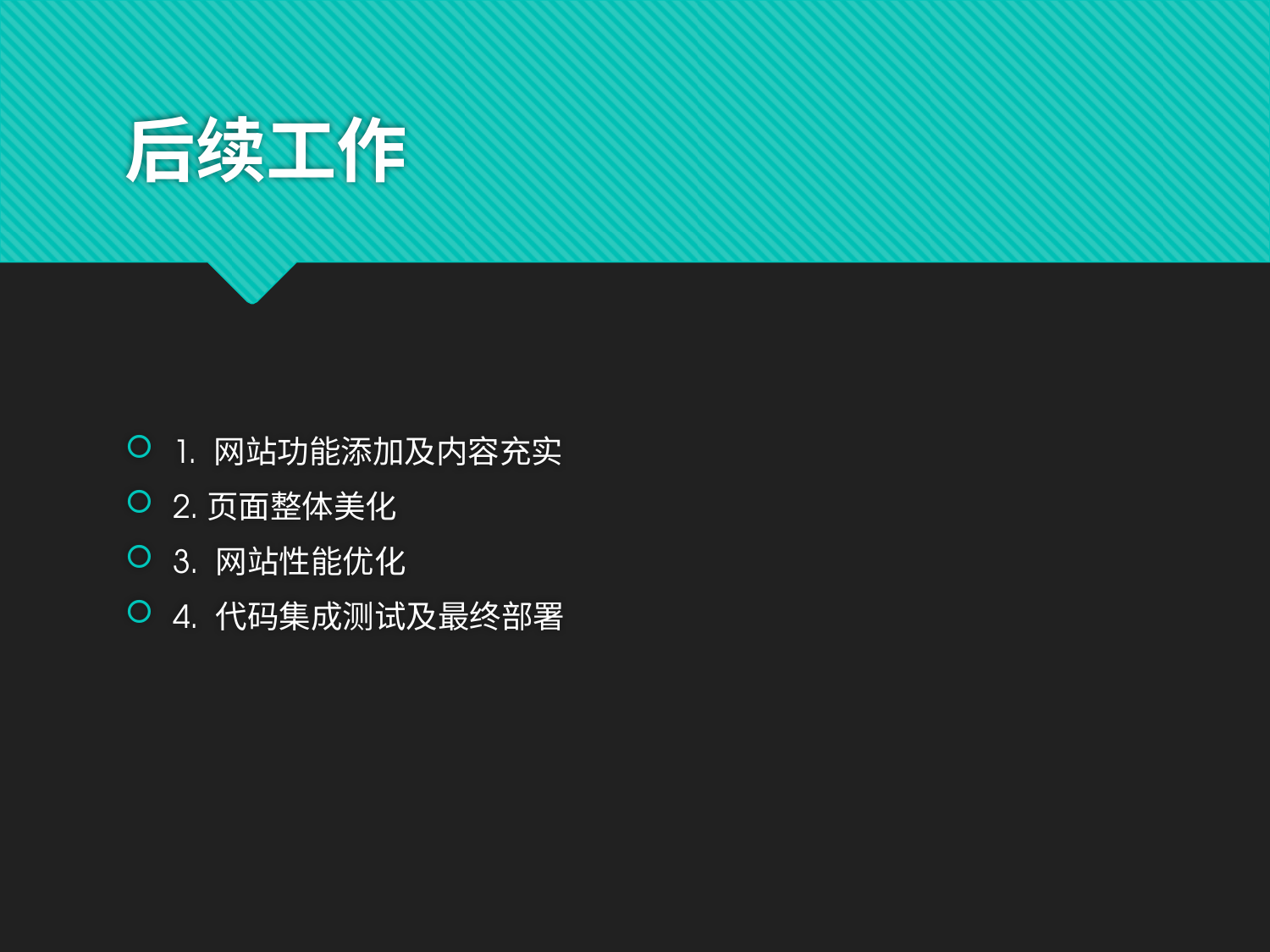

# 后续工作
1. 网站功能添加及内容充实
2.页面整体美化
3. 网站性能优化
4. 代码集成测试及最终部署